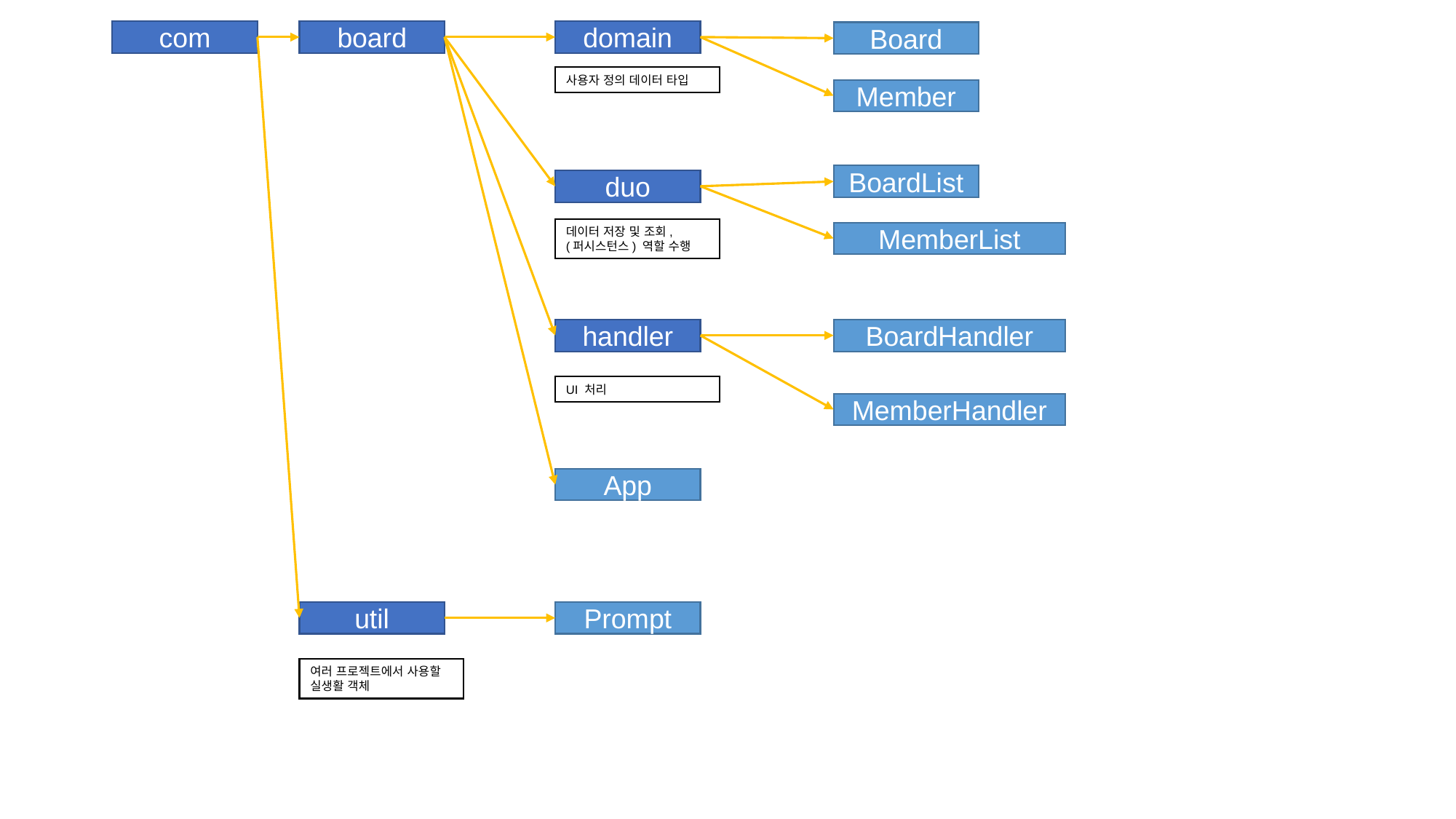

com
board
domain
Board
사용자 정의 데이터 타입
Member
BoardList
duo
데이터 저장 및 조회,
(퍼시스턴스) 역할 수행
MemberList
handler
BoardHandler
UI 처리
MemberHandler
App
util
Prompt
여러 프로젝트에서 사용할
실생활 객체